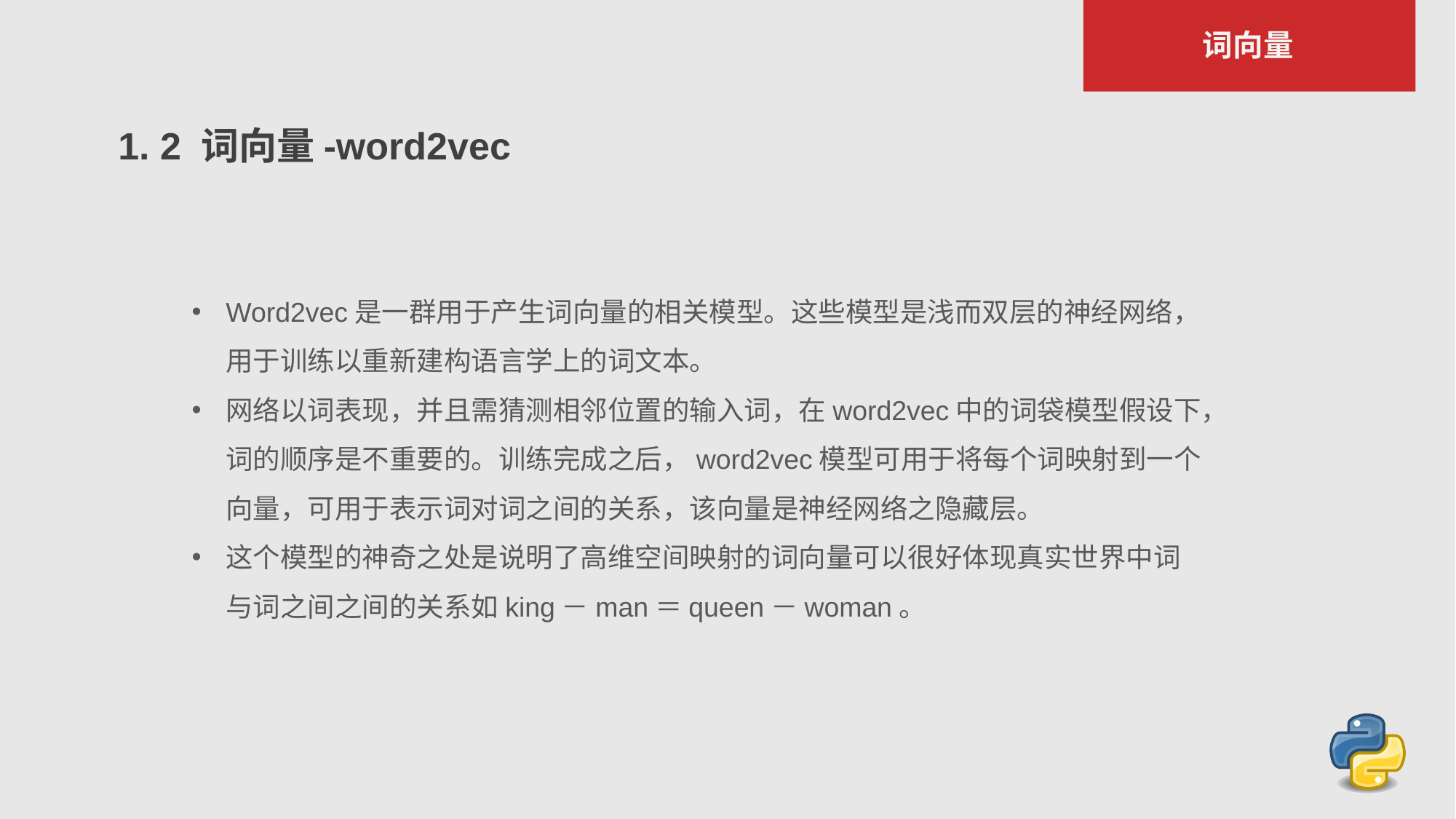

词向量
1. 2 词向量-word2vec
Word2vec是一群用于产生词向量的相关模型。这些模型是浅而双层的神经网络，用于训练以重新建构语言学上的词文本。
网络以词表现，并且需猜测相邻位置的输入词，在word2vec中的词袋模型假设下，词的顺序是不重要的。训练完成之后，word2vec模型可用于将每个词映射到一个向量，可用于表示词对词之间的关系，该向量是神经网络之隐藏层。
这个模型的神奇之处是说明了高维空间映射的词向量可以很好体现真实世界中词与词之间之间的关系如king－man＝queen－woman。